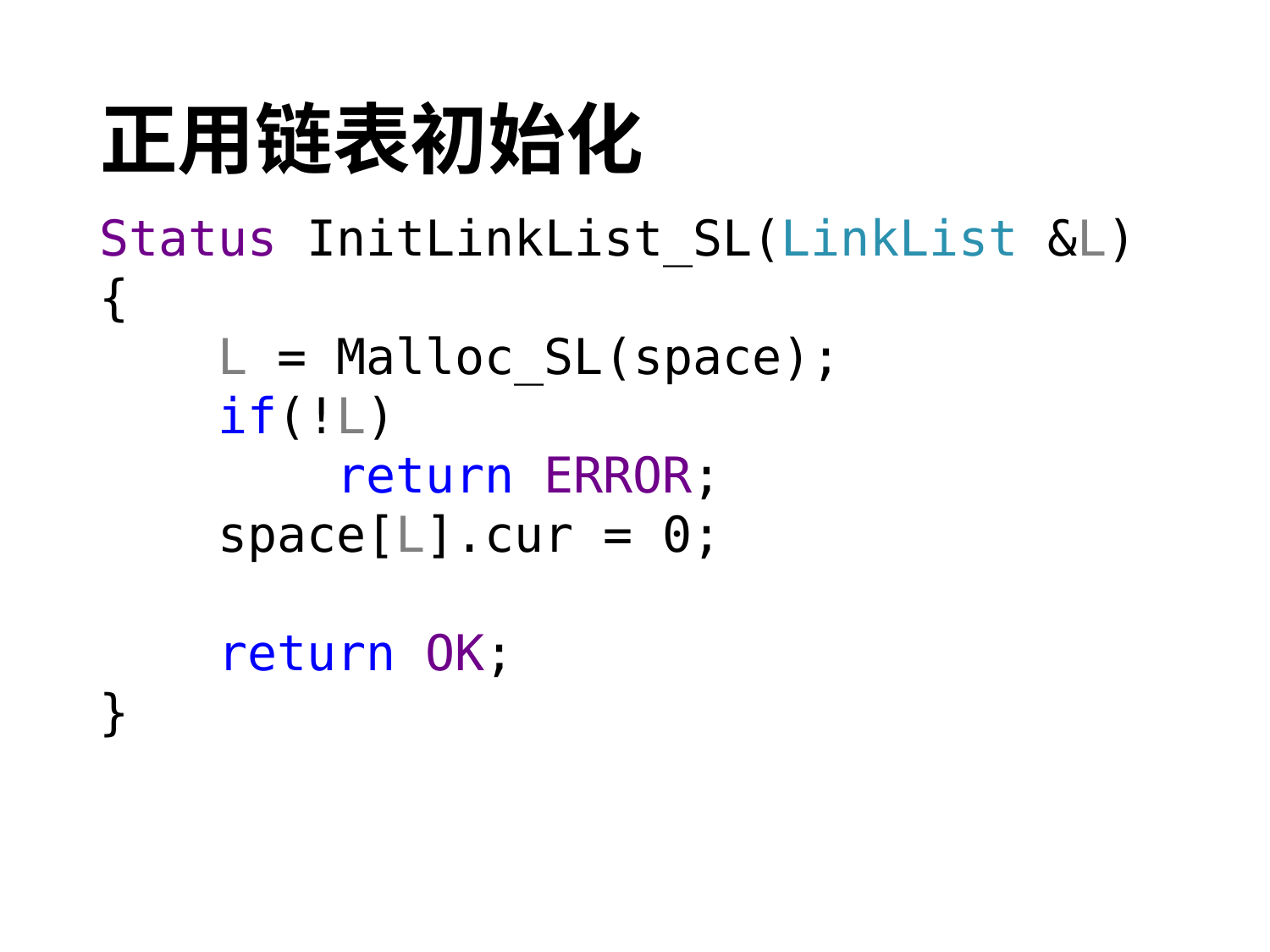

# 正用链表初始化
Status InitLinkList_SL(LinkList &L)
{
    L = Malloc_SL(space);
    if(!L)
        return ERROR;
    space[L].cur = 0;

    return OK;
}